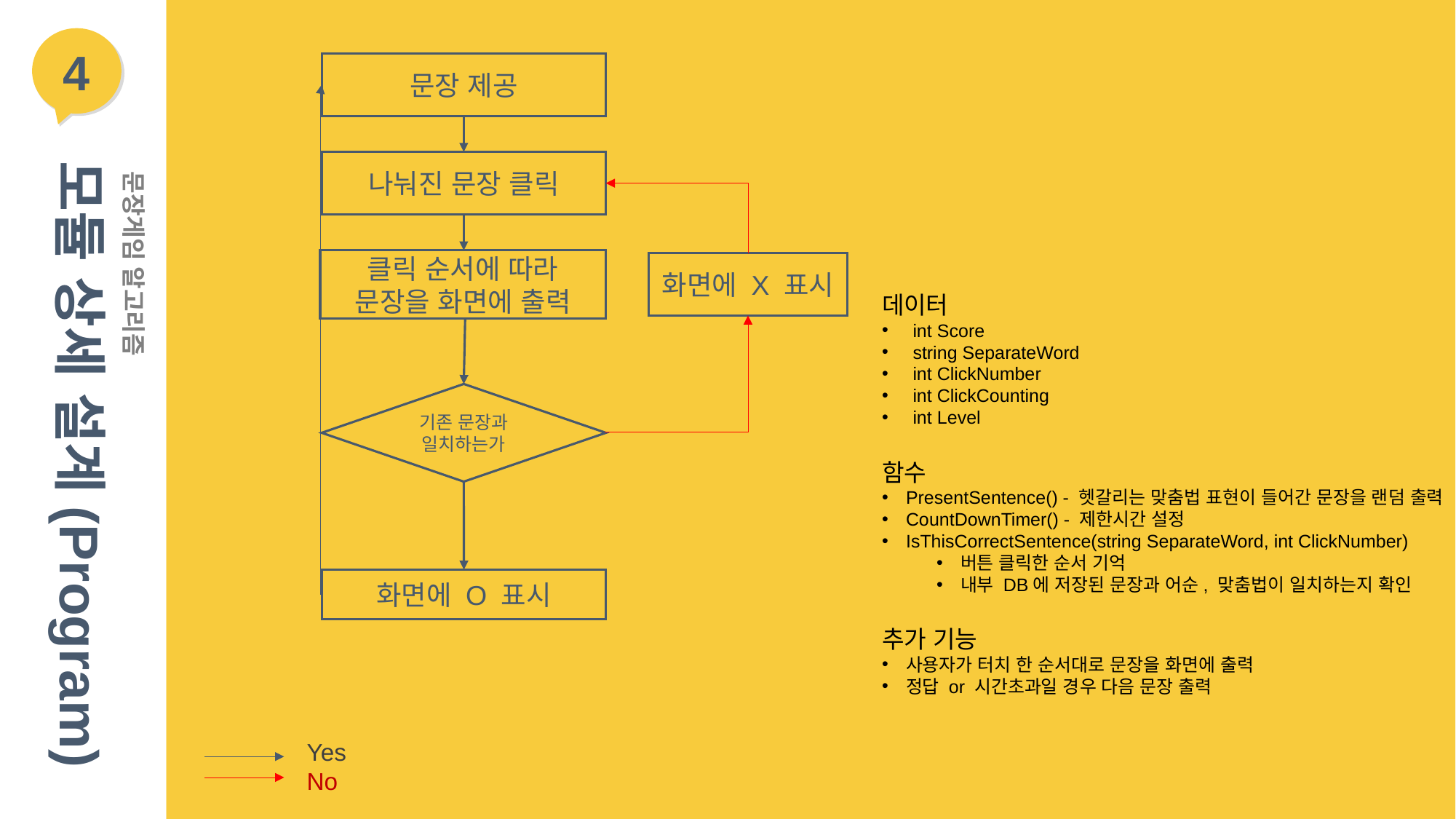

4

문장 제공
모듈 상세 설계(Program)
나눠진 문장 클릭
문장게임 알고리즘
클릭 순서에 따라
문장을 화면에 출력
화면에 X 표시
데이터
int Score
string SeparateWord
int ClickNumber
int ClickCounting
int Level

함수
PresentSentence() - 헷갈리는 맞춤법 표현이 들어간 문장을 랜덤 출력
CountDownTimer() - 제한시간 설정
IsThisCorrectSentence(string SeparateWord, int ClickNumber)
버튼 클릭한 순서 기억
내부 DB에 저장된 문장과 어순, 맞춤법이 일치하는지 확인

추가 기능
사용자가 터치 한 순서대로 문장을 화면에 출력
정답 or 시간초과일 경우 다음 문장 출력
기존 문장과
일치하는가
화면에 O 표시
	Yes
	No